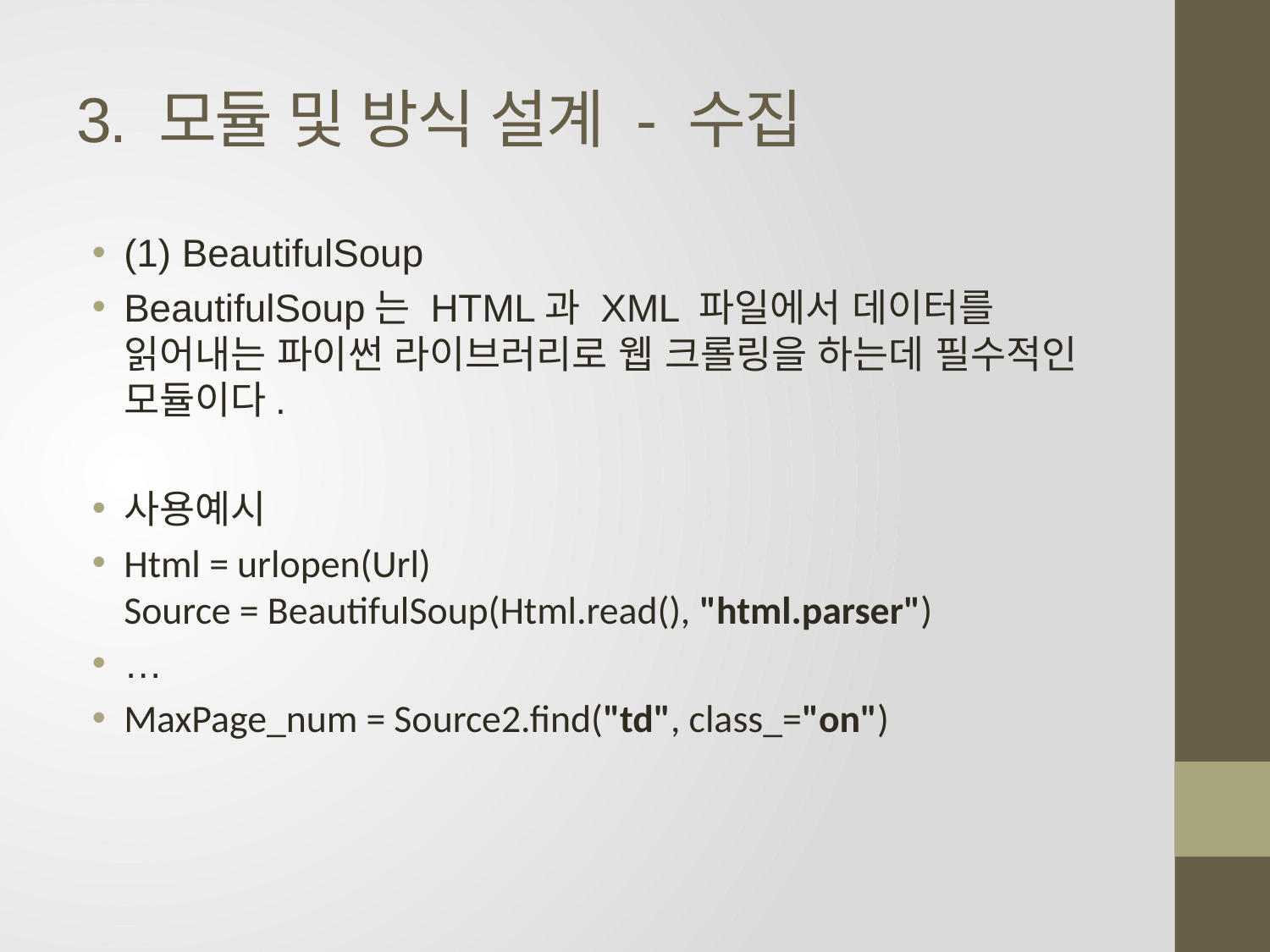

# 3. 모듈 및 방식 설계 - 수집
(1) BeautifulSoup
BeautifulSoup는 HTML과 XML 파일에서 데이터를 읽어내는 파이썬 라이브러리로 웹 크롤링을 하는데 필수적인 모듈이다.

사용예시
Html = urlopen(Url)
Source = BeautifulSoup(Html.read(), "html.parser")
…
MaxPage_num = Source2.find("td", class_="on")